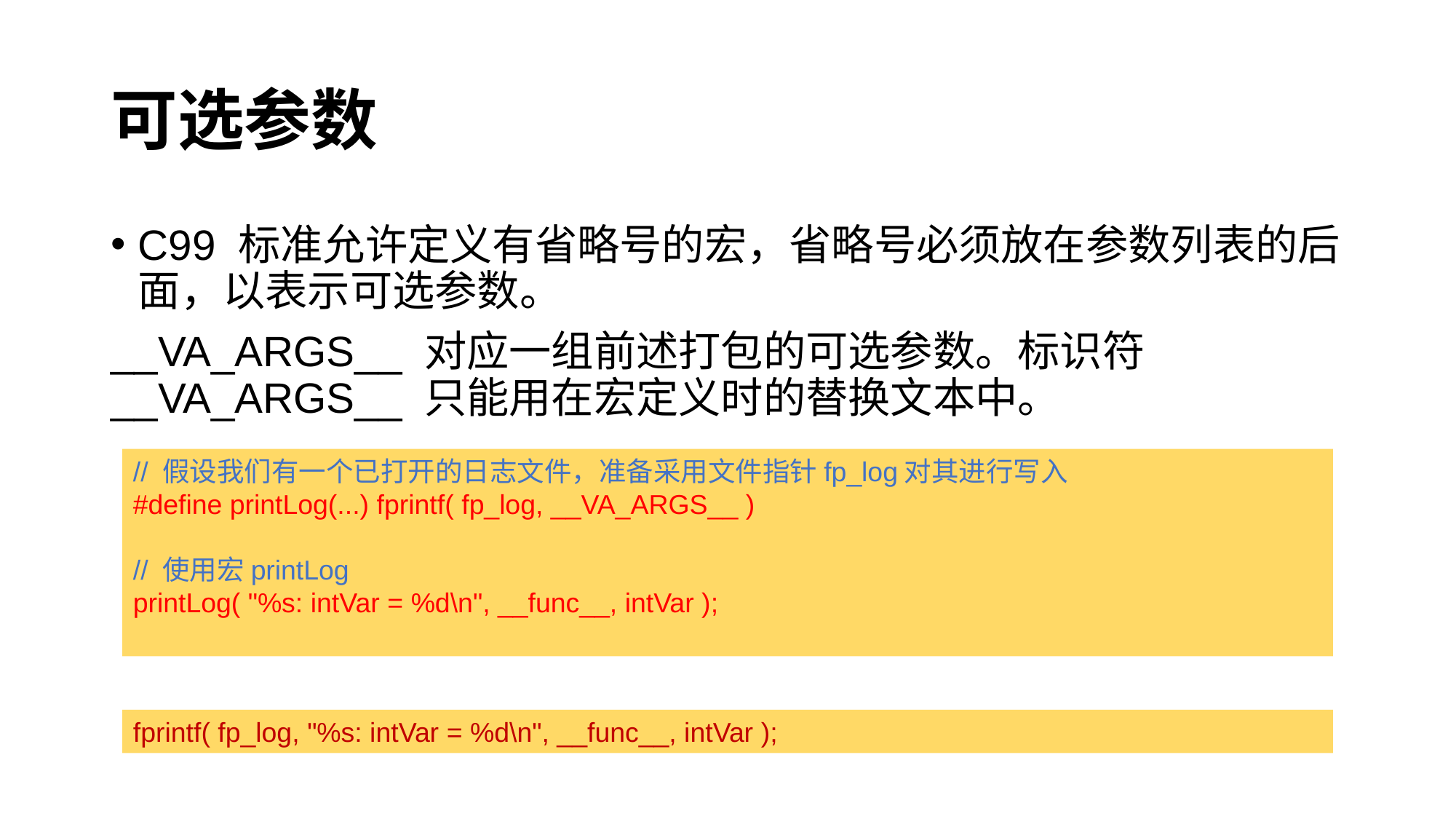

# 可选参数
C99 标准允许定义有省略号的宏，省略号必须放在参数列表的后面，以表示可选参数。
__VA_ARGS__ 对应一组前述打包的可选参数。标识符 __VA_ARGS__ 只能用在宏定义时的替换文本中。
// 假设我们有一个已打开的日志文件，准备采用文件指针fp_log对其进行写入
#define printLog(...) fprintf( fp_log, __VA_ARGS__ )

// 使用宏printLog
printLog( "%s: intVar = %d\n", __func__, intVar );

fprintf( fp_log, "%s: intVar = %d\n", __func__, intVar );